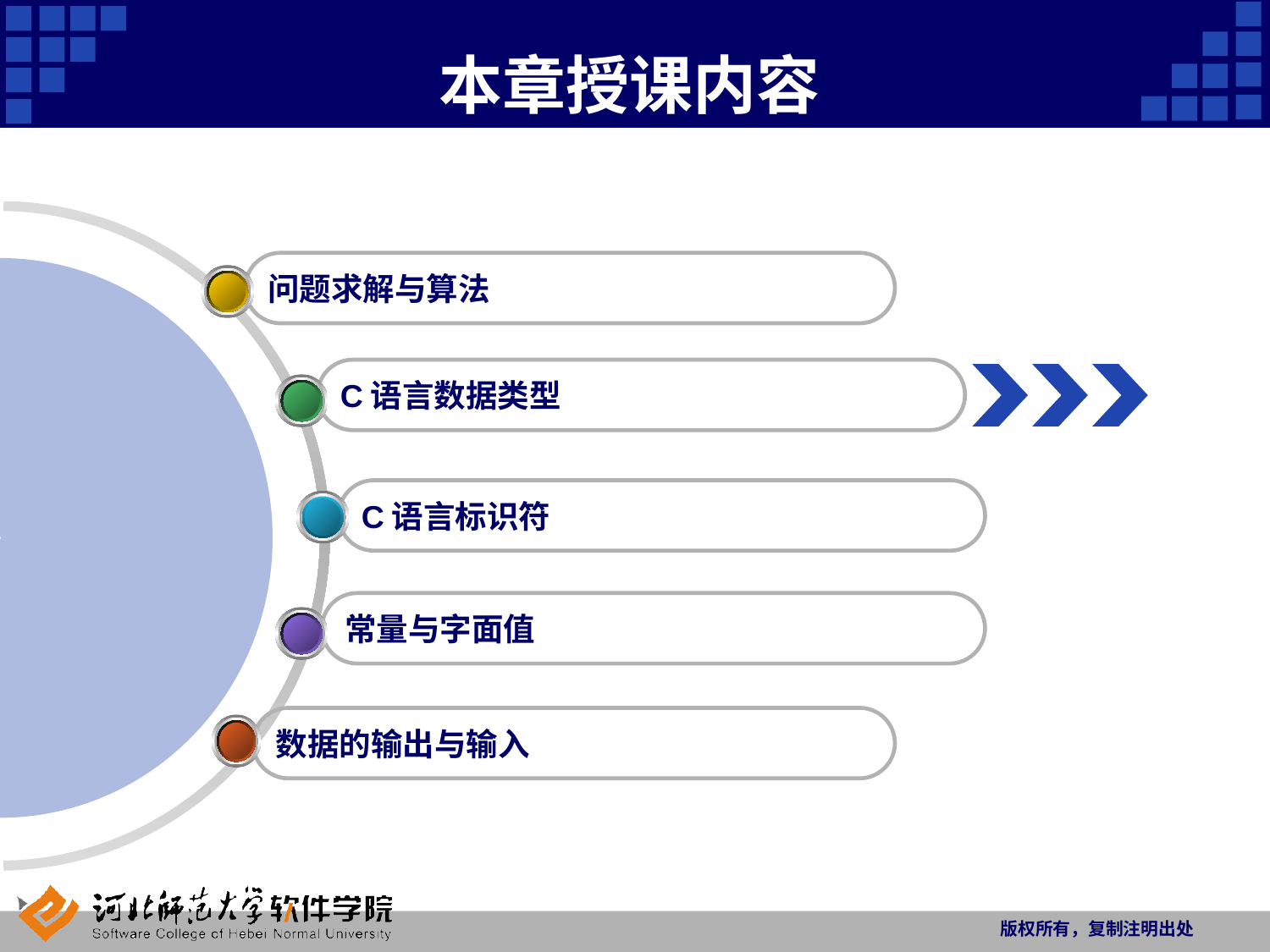

# 本章授课内容

问题求解与算法

C语言数据类型

C语言标识符

常量与字面值

数据的输出与输入

版权所有，复制注明出处